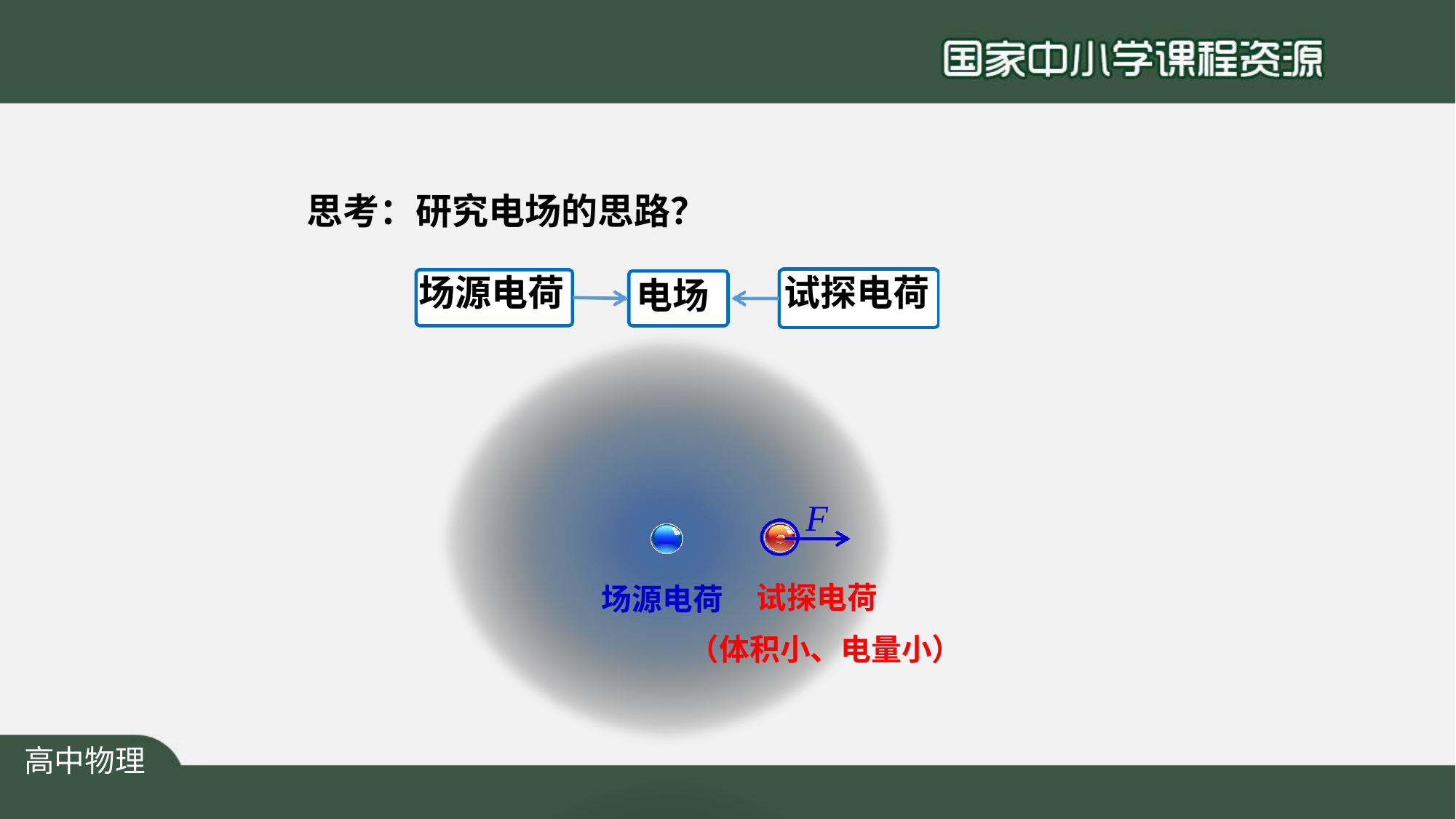

# 思考：研究电场的思路？

场源电荷
试探电荷
电场

F

试探电荷
场源电荷
（体积小、电量小）
高中物理